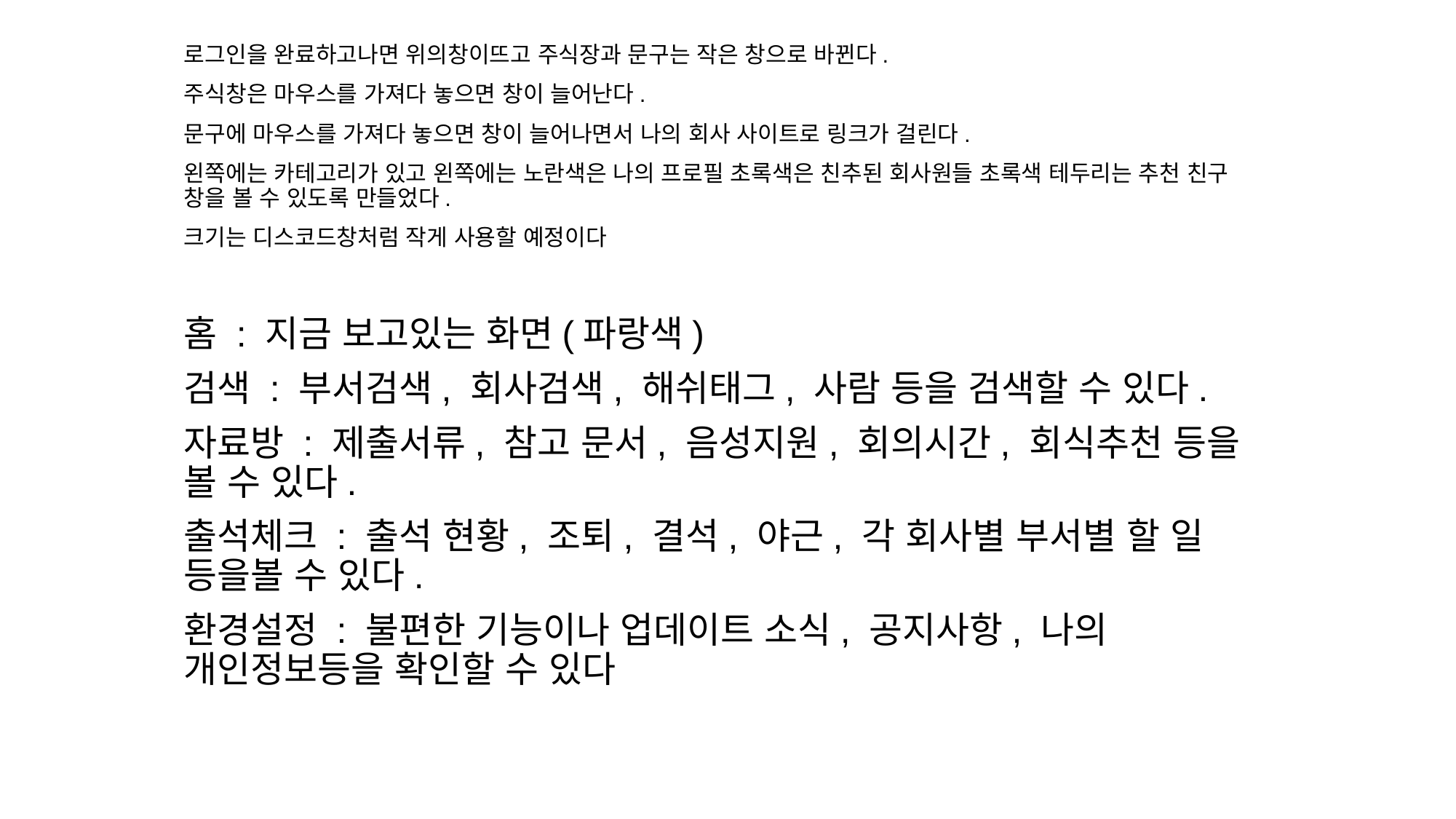

로그인을 완료하고나면 위의창이뜨고 주식장과 문구는 작은 창으로 바뀐다.
주식창은 마우스를 가져다 놓으면 창이 늘어난다.
문구에 마우스를 가져다 놓으면 창이 늘어나면서 나의 회사 사이트로 링크가 걸린다.
왼쪽에는 카테고리가 있고 왼쪽에는 노란색은 나의 프로필 초록색은 친추된 회사원들 초록색 테두리는 추천 친구 창을 볼 수 있도록 만들었다.
크기는 디스코드창처럼 작게 사용할 예정이다

홈 : 지금 보고있는 화면(파랑색)
검색 : 부서검색, 회사검색, 해쉬태그, 사람 등을 검색할 수 있다.
자료방 : 제출서류, 참고 문서, 음성지원, 회의시간, 회식추천 등을 볼 수 있다.
출석체크 : 출석 현황, 조퇴, 결석, 야근, 각 회사별 부서별 할 일 등을볼 수 있다.
환경설정 : 불편한 기능이나 업데이트 소식, 공지사항, 나의 개인정보등을 확인할 수 있다